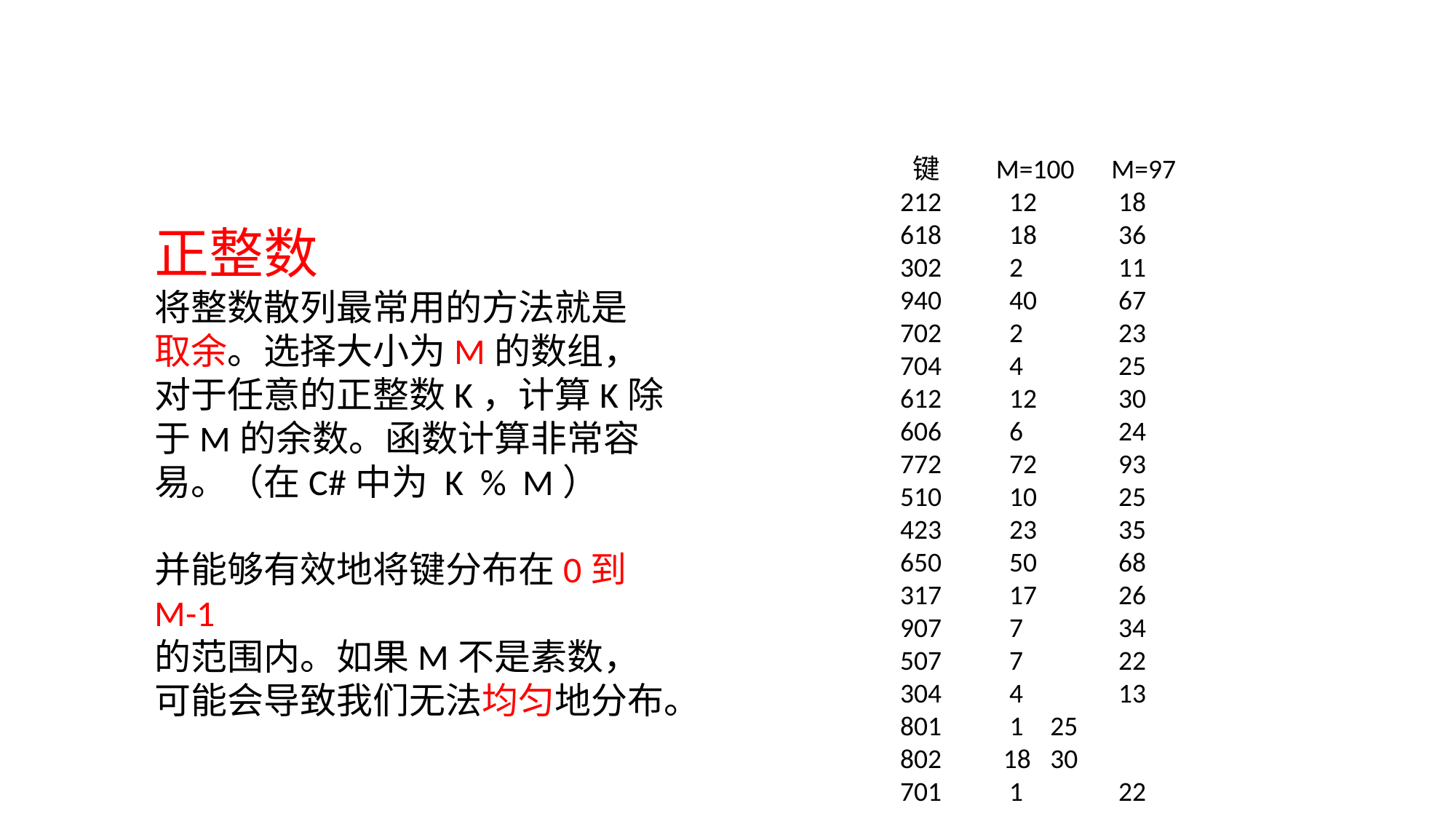

键        M=100      M=97
212	12	18
618	18	36
302	2	11
940	40	67
702	2	23
704	4	25
612	12	30
606	6	24
772	72	93
510	10	25
423	23	35
650	50	68
317	17	26
907	7	34
507	7	22
304	4	13
           1	25
          18	30
701	1	22
正整数
将整数散列最常用的方法就是
取余。选择大小为M的数组，对于任意的正整数K，计算K除于M的余数。函数计算非常容易。（在C#中为 K  %  M）

并能够有效地将键分布在0到M-1
的范围内。如果M不是素数，
可能会导致我们无法均匀地分布。